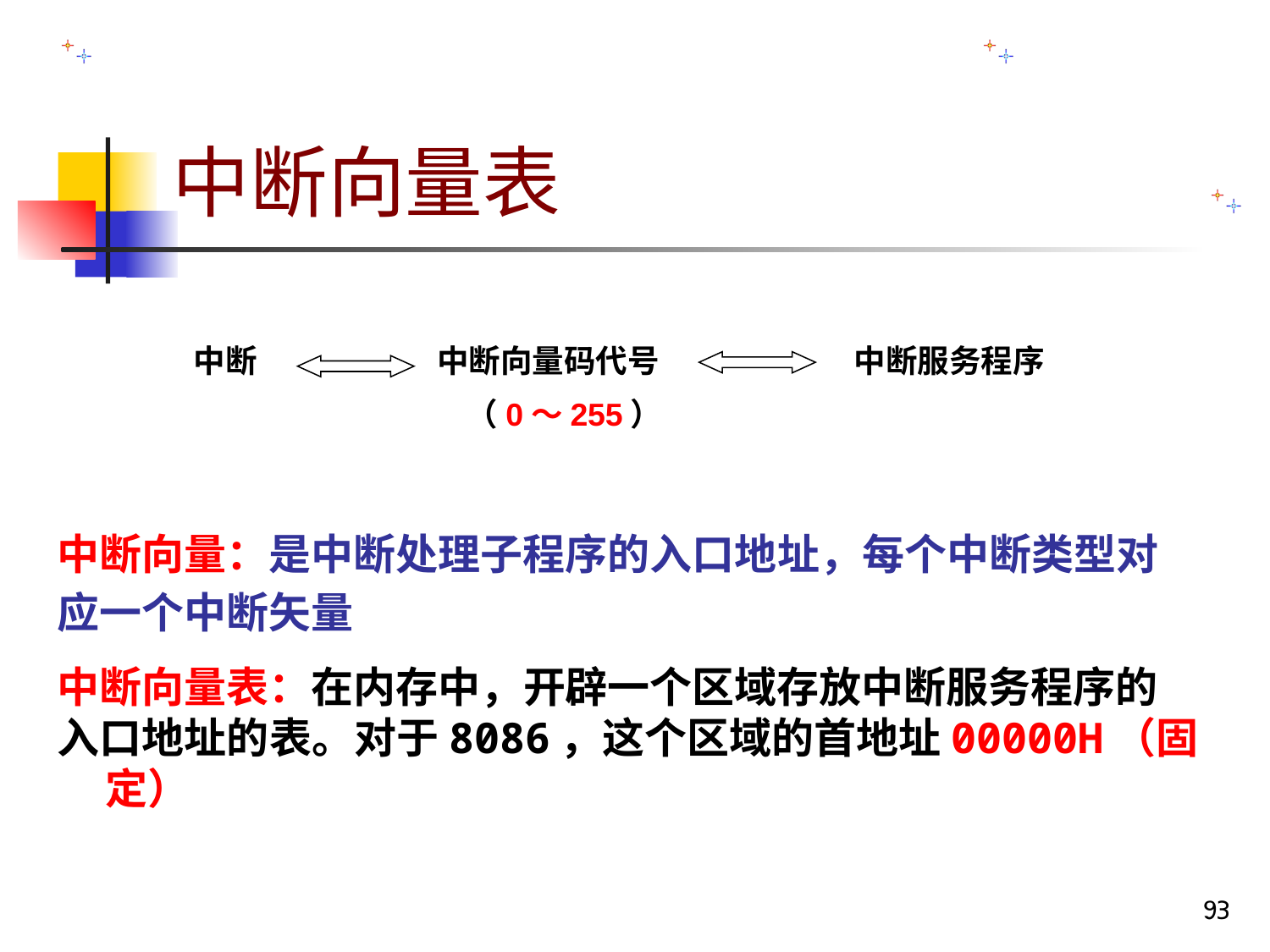

中断向量表
中断
中断向量码代号
   （0～255）
中断服务程序

中断向量：是中断处理子程序的入口地址，每个中断类型对
应一个中断矢量
中断向量表：在内存中，开辟一个区域存放中断服务程序的
入口地址的表。对于8086，这个区域的首地址00000H（固定）
93